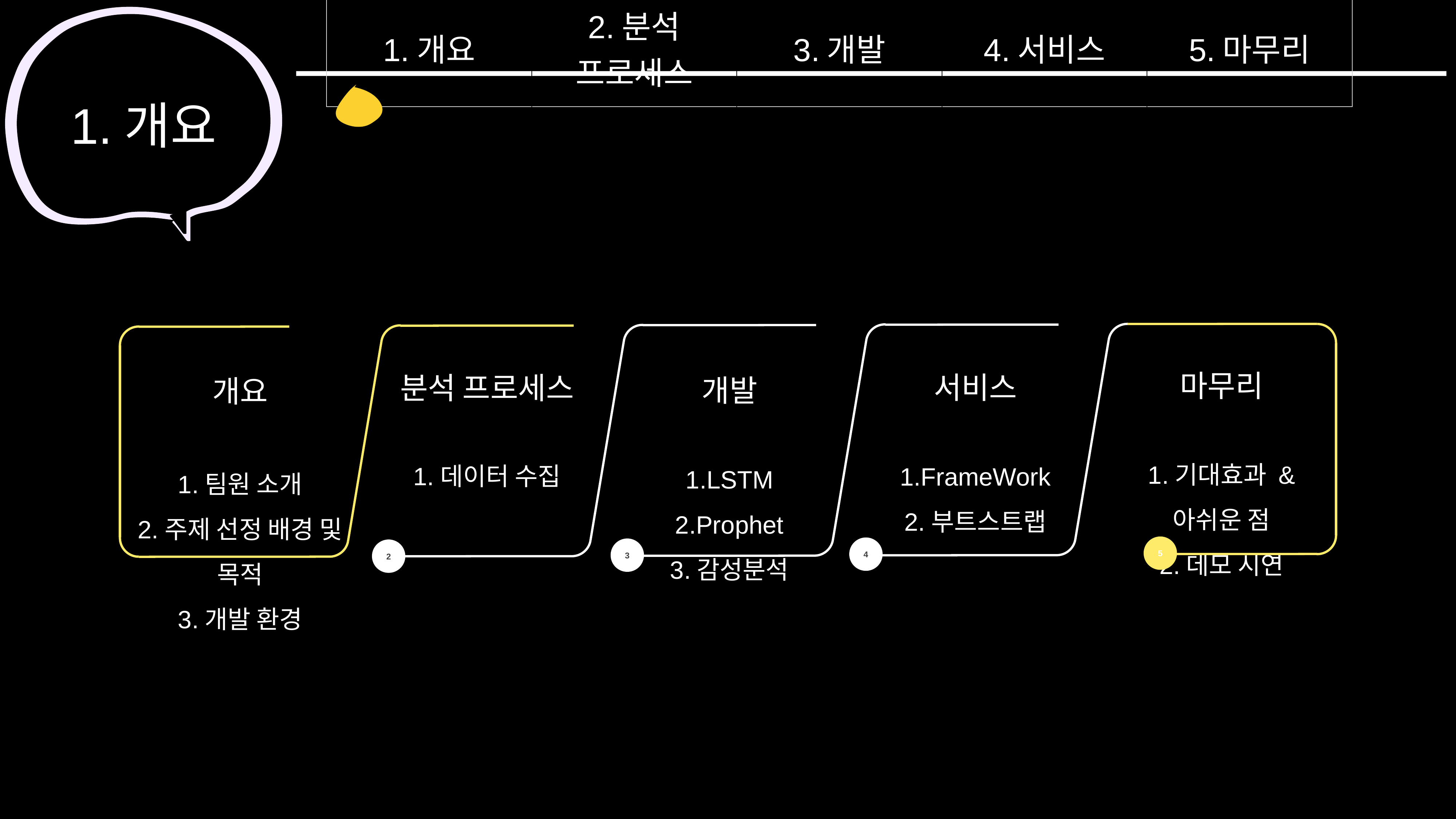

| 1.개요 | 2.분석 프로세스 | 3.개발 | 4.서비스 | 5.마무리 |
| --- | --- | --- | --- | --- |

1.개요

1

마무리

1.기대효과 &
아쉬운 점
2.데모 시연
서비스

1.FrameWork
2.부트스트랩
분석 프로세스

1.데이터 수집
개발

1.LSTM
2.Prophet
3.감성분석
개요

1.팀원 소개
2.주제 선정 배경 및 목적
3.개발 환경

5
4
3
2